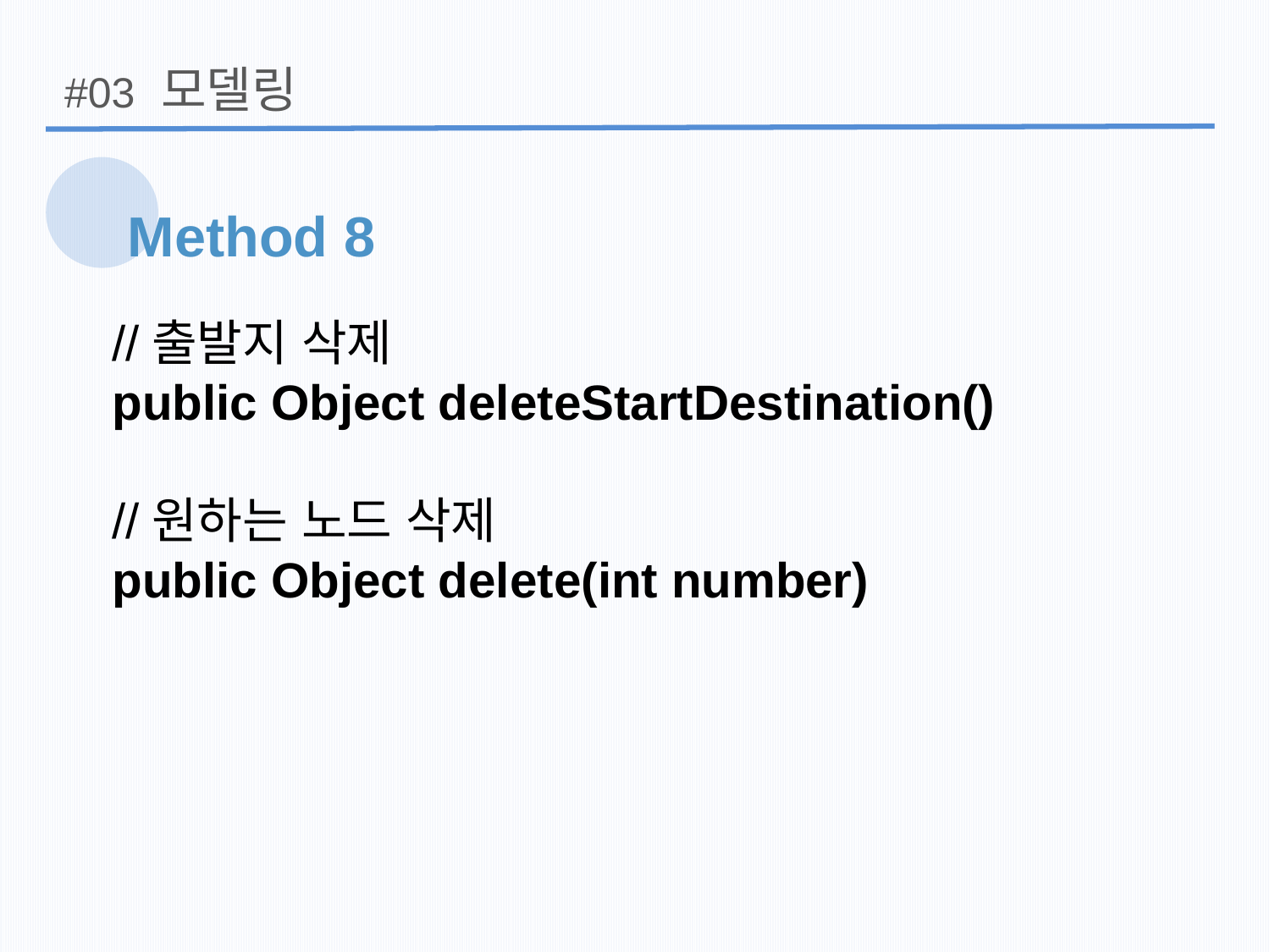

모델링
#03

Method 8
//출발지 삭제
public Object deleteStartDestination()

//원하는 노드 삭제
public Object delete(int number)